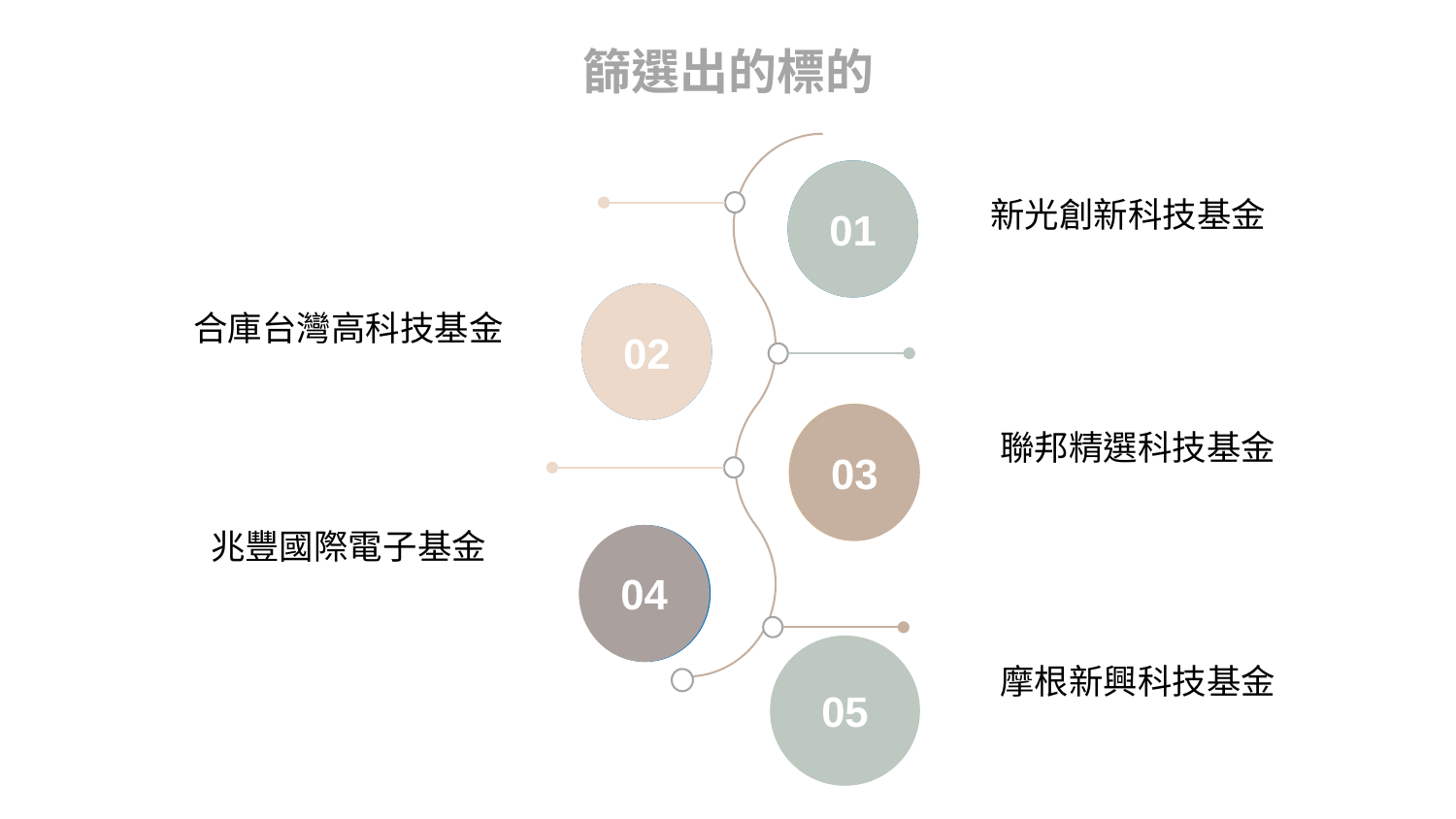

篩選出的標的

01

02

03

04

新光創新科技基金
合庫台灣高科技基金
聯邦精選科技基金
兆豐國際電子基金
05
摩根新興科技基金